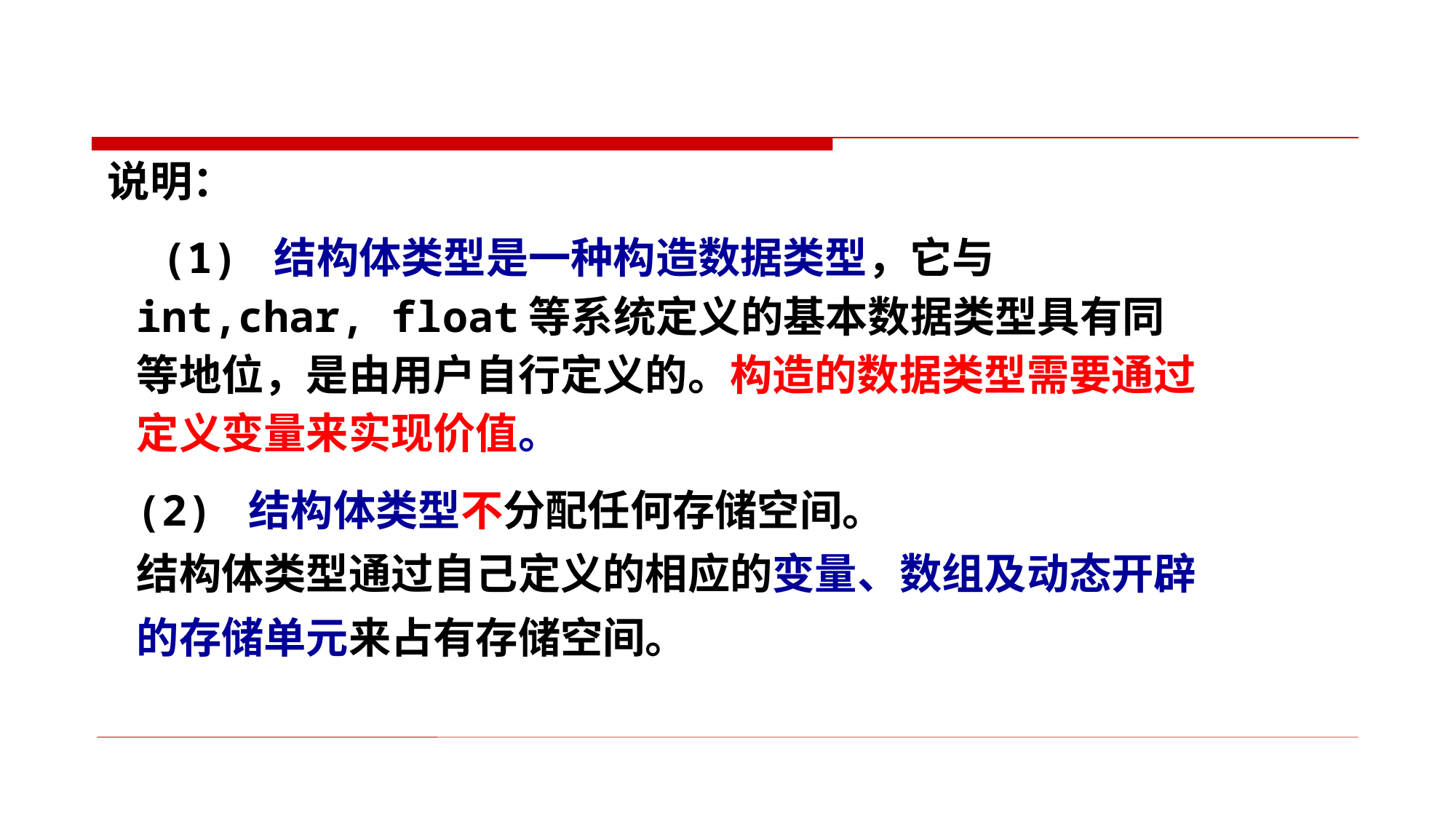

# 说明：
 (1) 结构体类型是一种构造数据类型，它与int,char, float等系统定义的基本数据类型具有同等地位，是由用户自行定义的。构造的数据类型需要通过定义变量来实现价值。
(2) 结构体类型不分配任何存储空间。
结构体类型通过自己定义的相应的变量、数组及动态开辟的存储单元来占有存储空间。